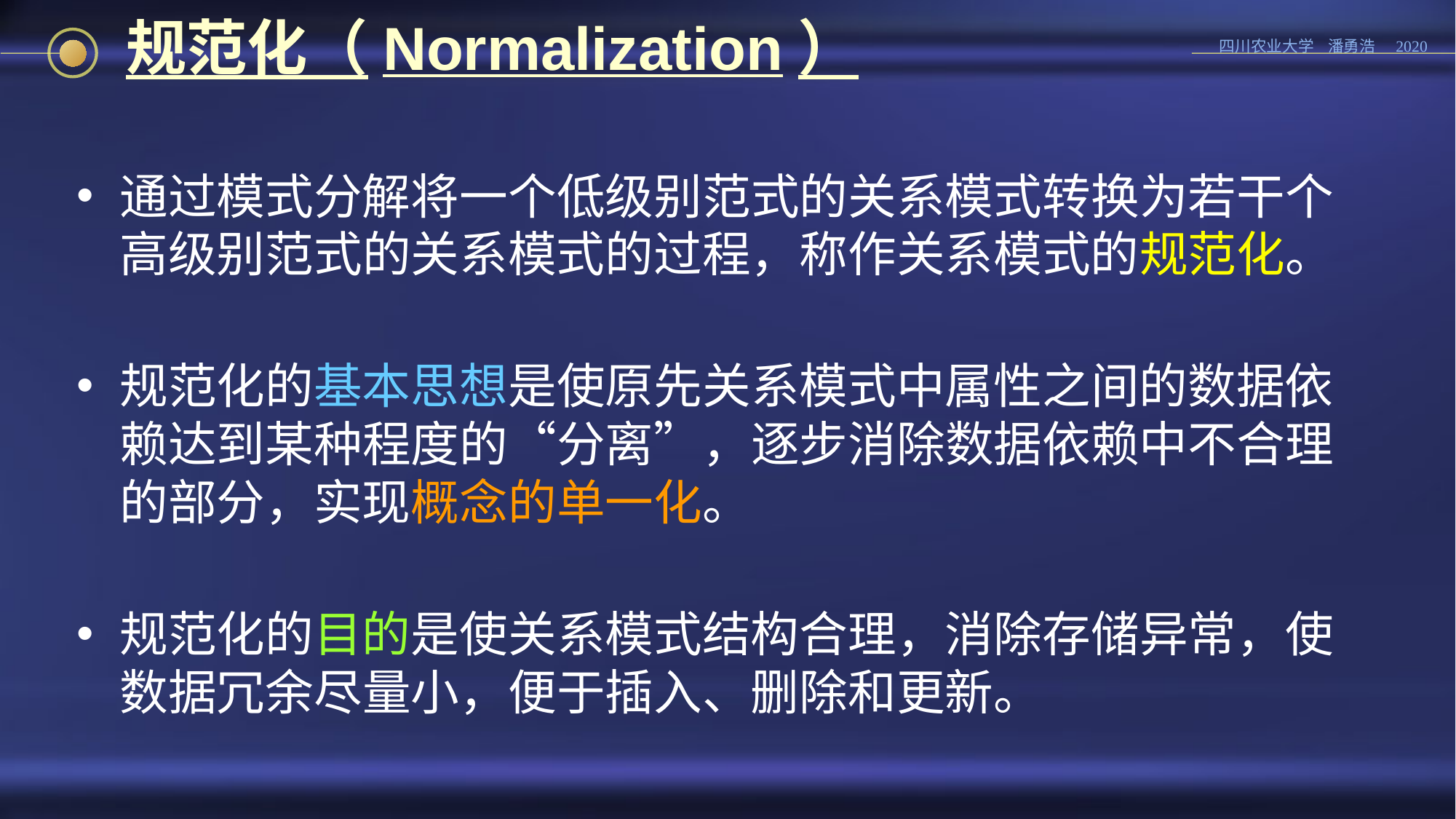

# 规范化（Normalization）
通过模式分解将一个低级别范式的关系模式转换为若干个高级别范式的关系模式的过程，称作关系模式的规范化。
规范化的基本思想是使原先关系模式中属性之间的数据依赖达到某种程度的“分离”，逐步消除数据依赖中不合理的部分，实现概念的单一化。
规范化的目的是使关系模式结构合理，消除存储异常，使数据冗余尽量小，便于插入、删除和更新。